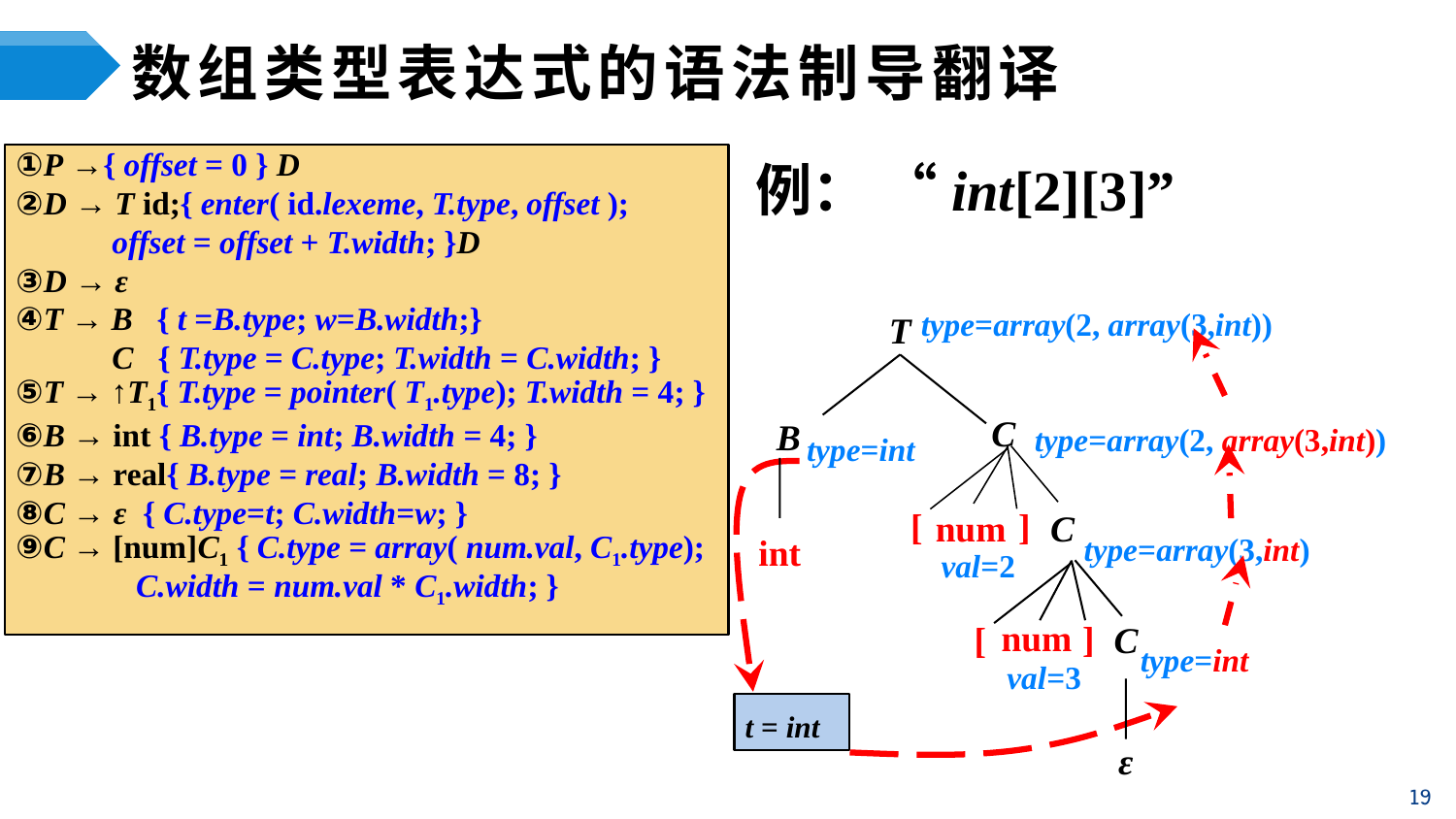

# 数组类型表达式的语法制导翻译
①P →{ offset = 0 } D
②D → T id;{ enter( id.lexeme, T.type, offset );
            offset = offset + T.width; }D
③D → ε
④T → B   { t =B.type; w=B.width;}
            C   { T.type = C.type; T.width = C.width; }
⑤T → ↑T1{ T.type = pointer( T1.type); T.width = 4; }
⑥B → int { B.type = int; B.width = 4; }
⑦B → real{ B.type = real; B.width = 8; }
⑧C → ε  { C.type=t; C.width=w; }
⑨C → [num]C1 { C.type = array( num.val, C1.type);
               C.width = num.val * C1.width; }
例： “int[2][3]”
type=array(2, array(3,int))
T

B
C

]
[
num
C

int
val=2

num
]
[
C
val=3

ε
type=array(2, array(3,int))
type=int

type=array(3,int)
type=int
t = int

19